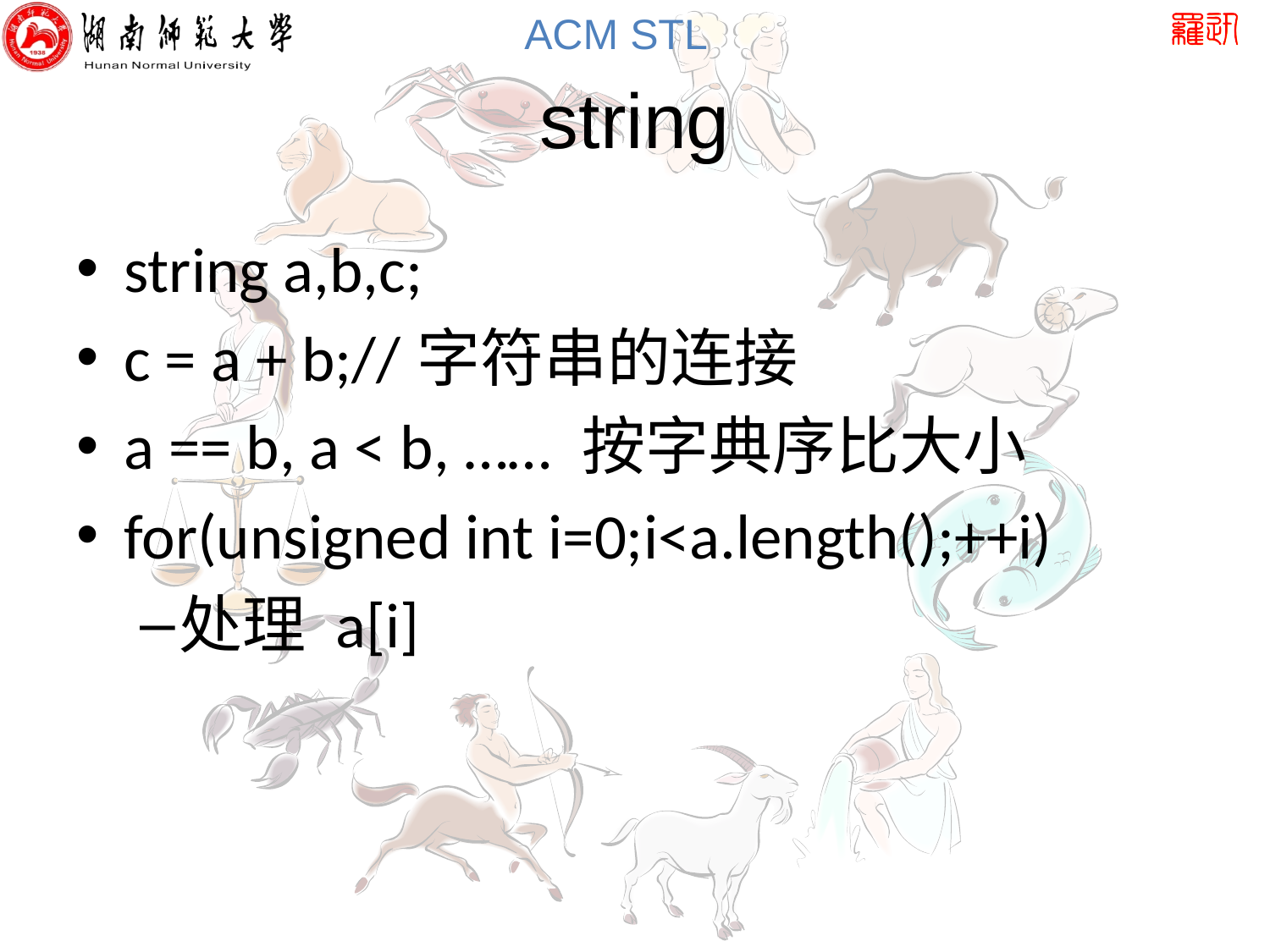

# string
string a,b,c;
c = a + b;//字符串的连接
a == b, a < b, …… 按字典序比大小
for(unsigned int i=0;i<a.length();++i)
处理 a[i]